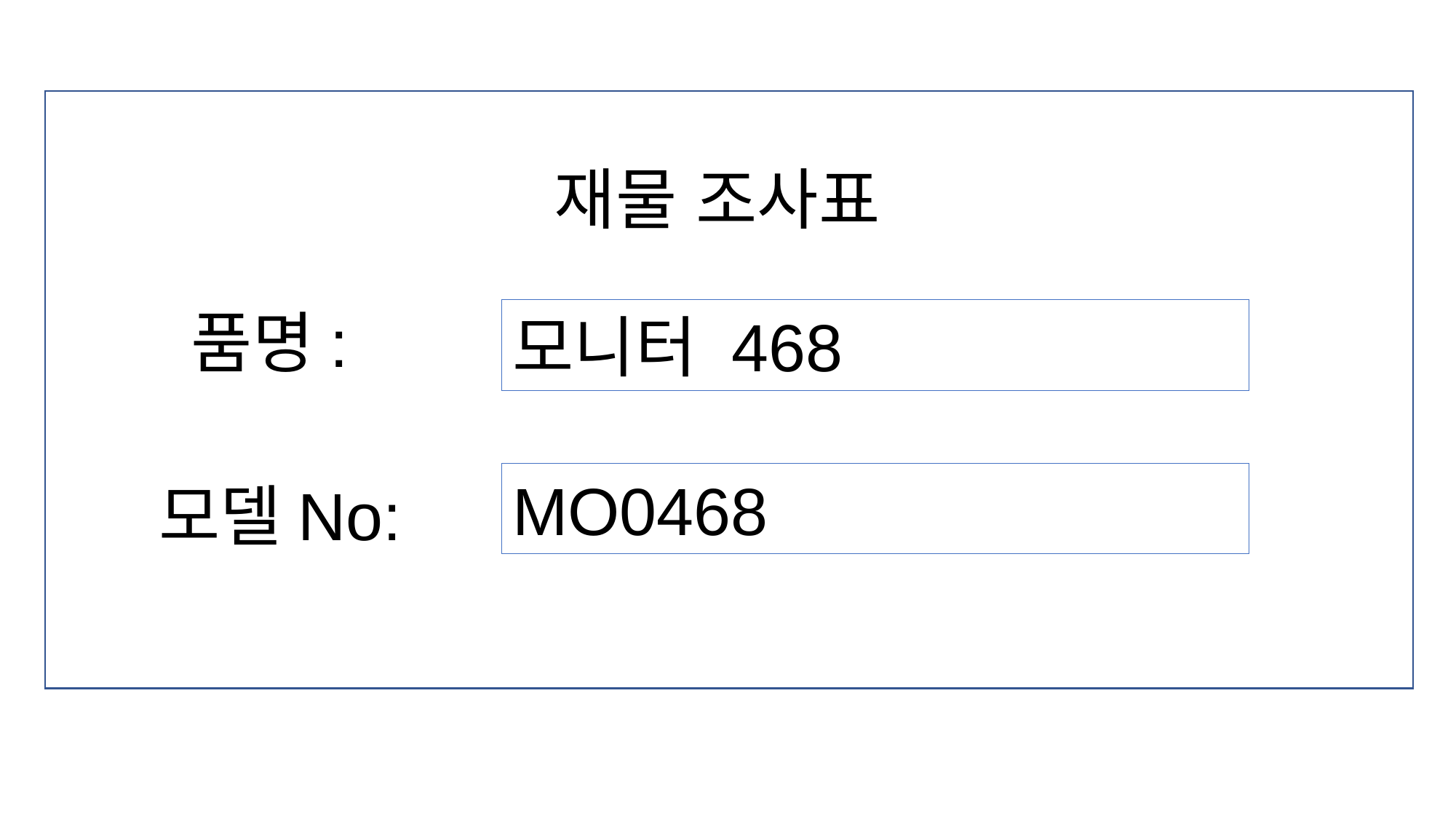

재물 조사표
품명:
모니터 468
MO0468
모델No: